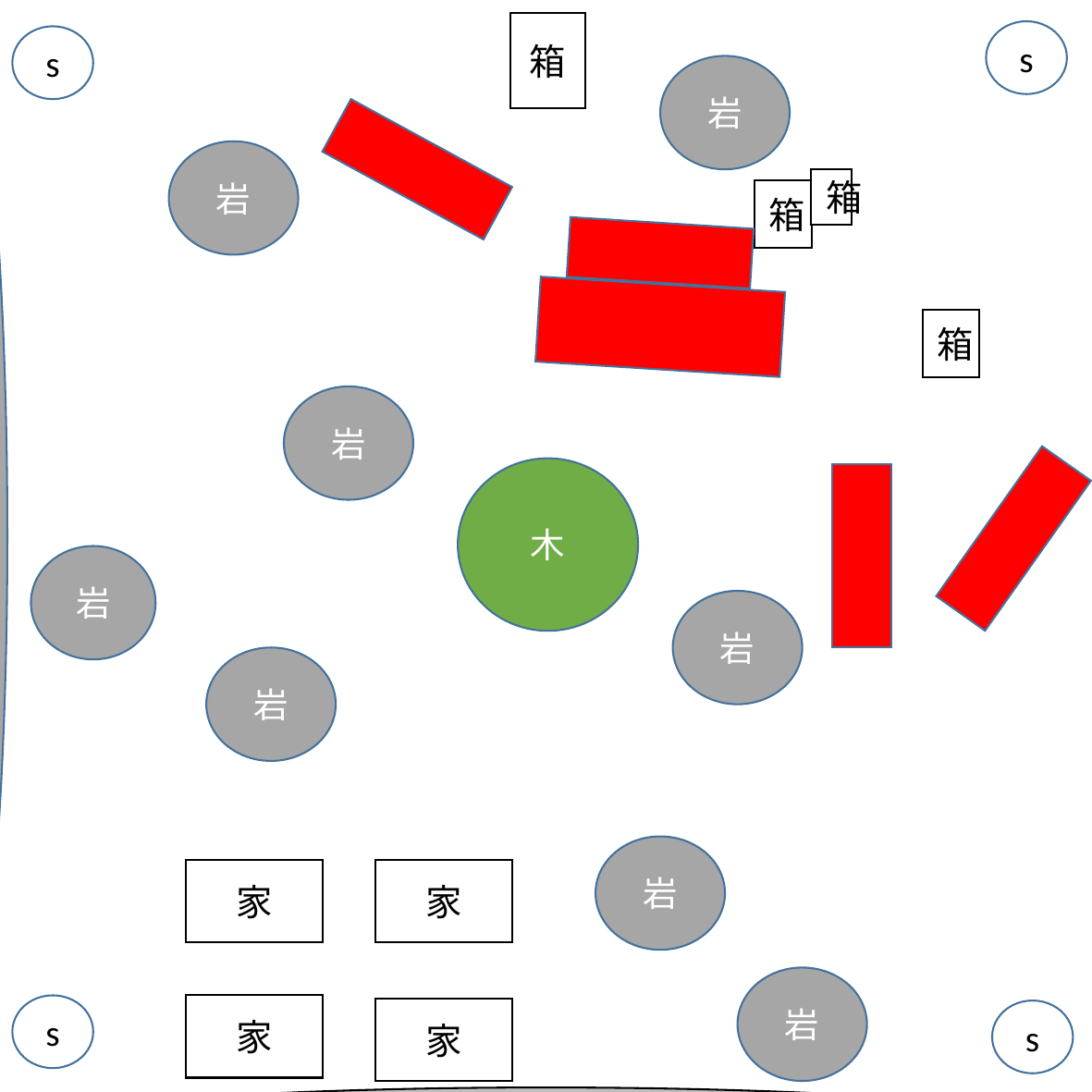

岩
岩
岩
箱
s
s
岩

岩

箱
箱

箱
岩

木

岩
岩
岩
岩
家
家
岩
s
家
家
s
岩